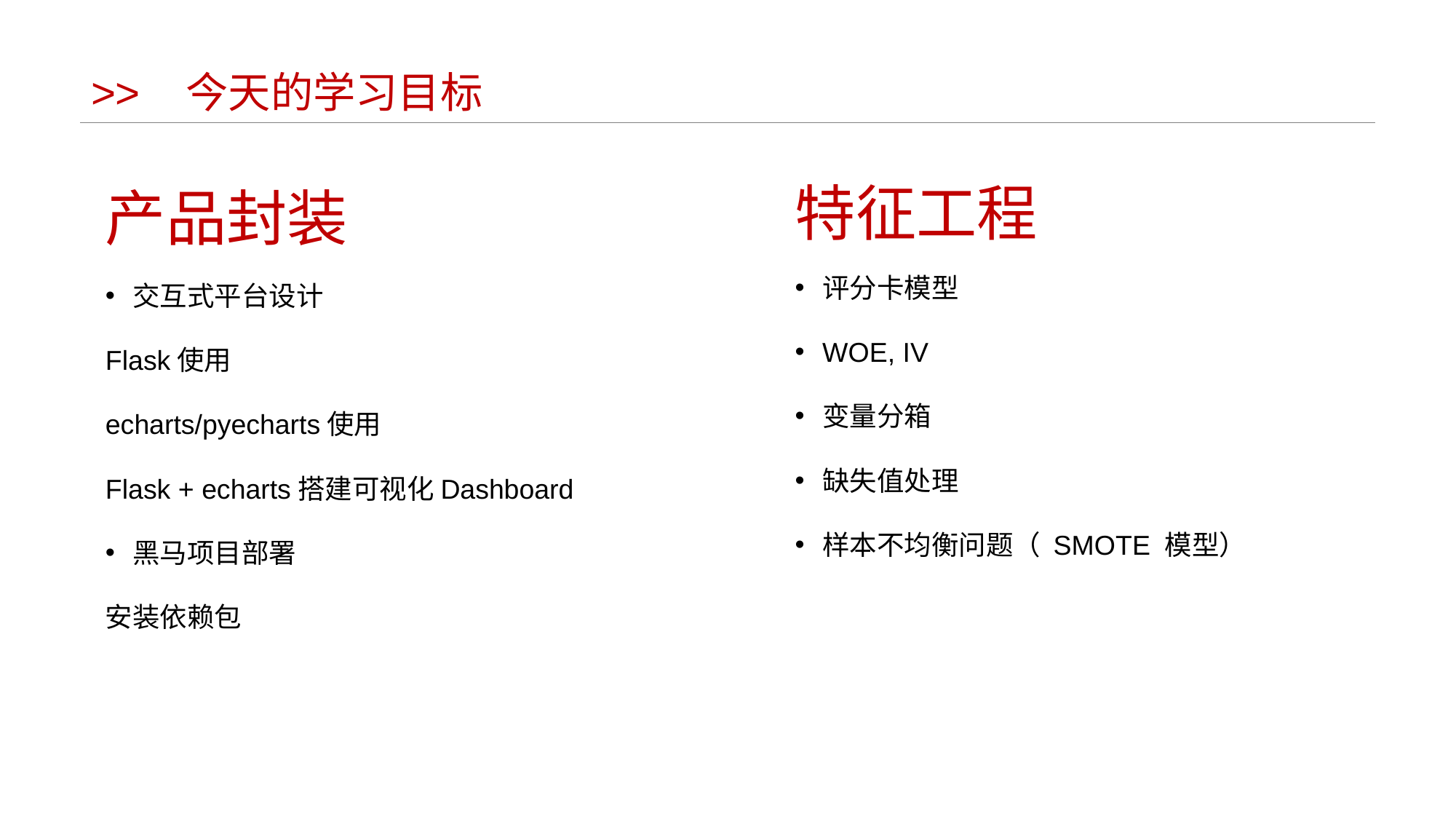

# >>   今天的学习目标
特征工程
产品封装
评分卡模型
WOE, IV
变量分箱
缺失值处理
样本不均衡问题（ SMOTE 模型）
交互式平台设计
Flask使用
echarts/pyecharts使用
Flask + echarts搭建可视化Dashboard
黑马项目部署
安装依赖包